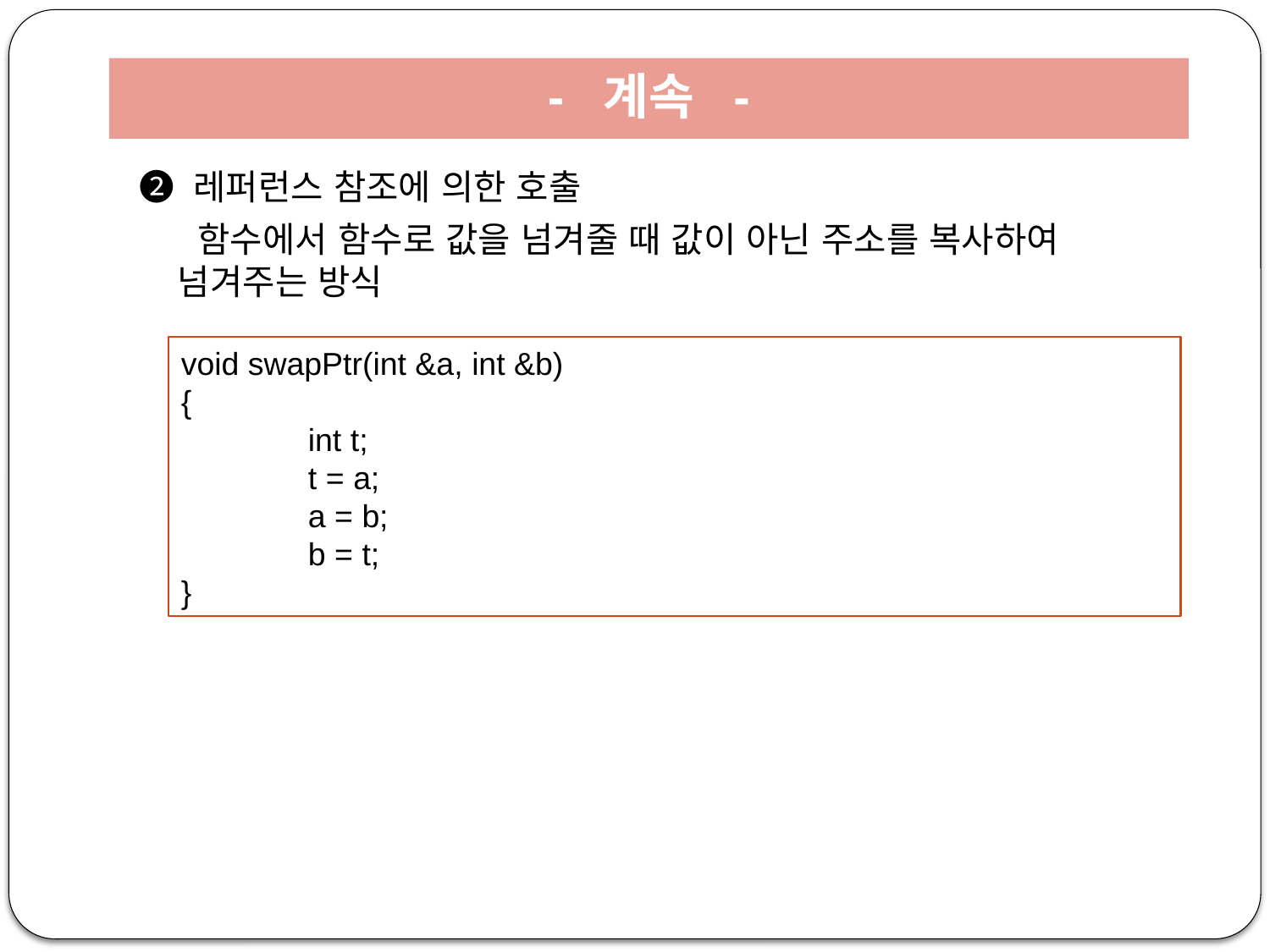

# -  계속  -
❷ 레퍼런스 참조에 의한 호출
     함수에서 함수로 값을 넘겨줄 때 값이 아닌 주소를 복사하여 넘겨주는 방식

void swapPtr(int &a, int &b)
{
	int t;
	t = a;
	a = b;
	b = t;
}